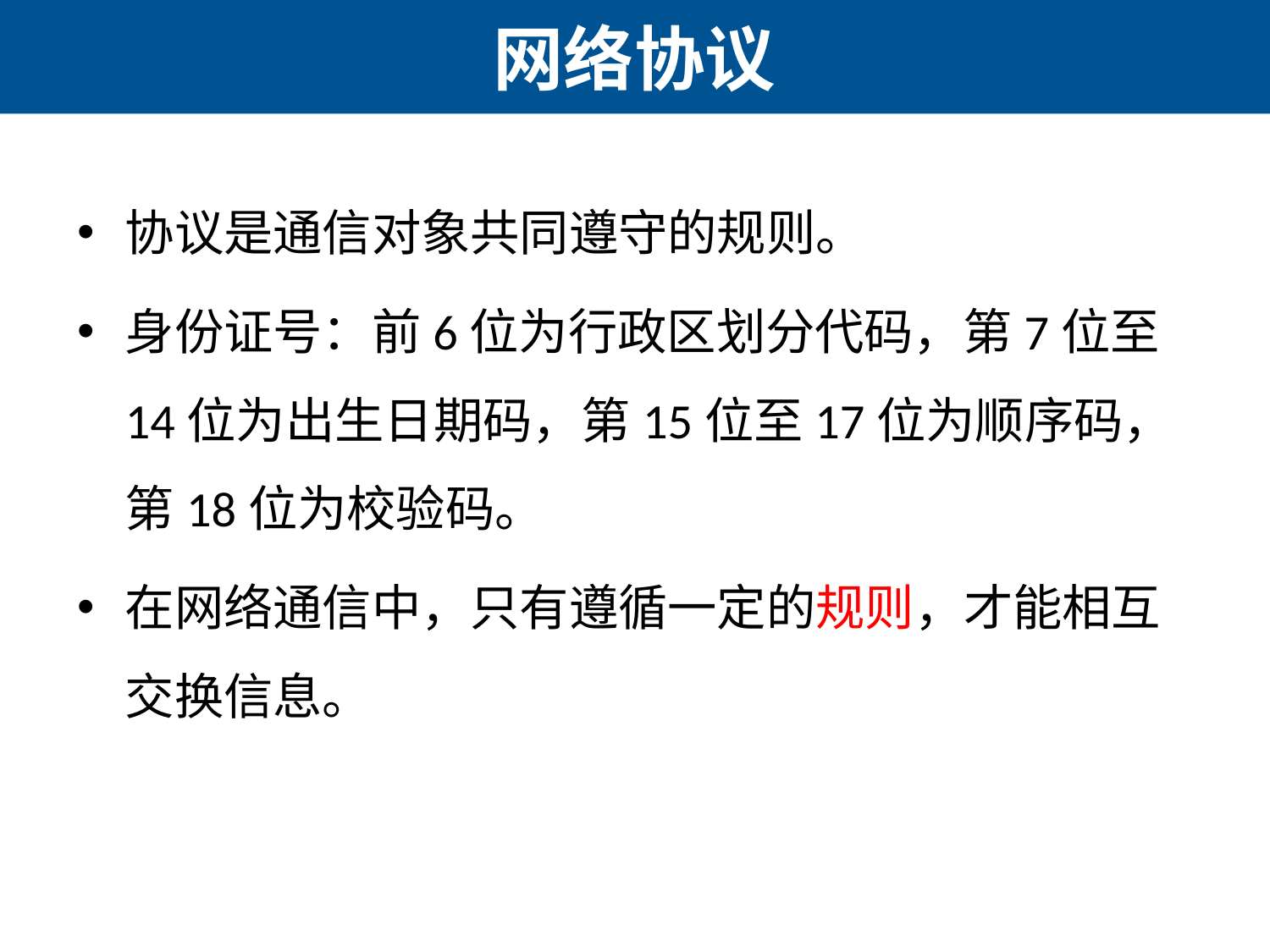

# 网络协议
协议是通信对象共同遵守的规则。
身份证号：前6位为行政区划分代码，第7位至14位为出生日期码，第15位至17位为顺序码，第18位为校验码。
在网络通信中，只有遵循一定的规则，才能相互交换信息。